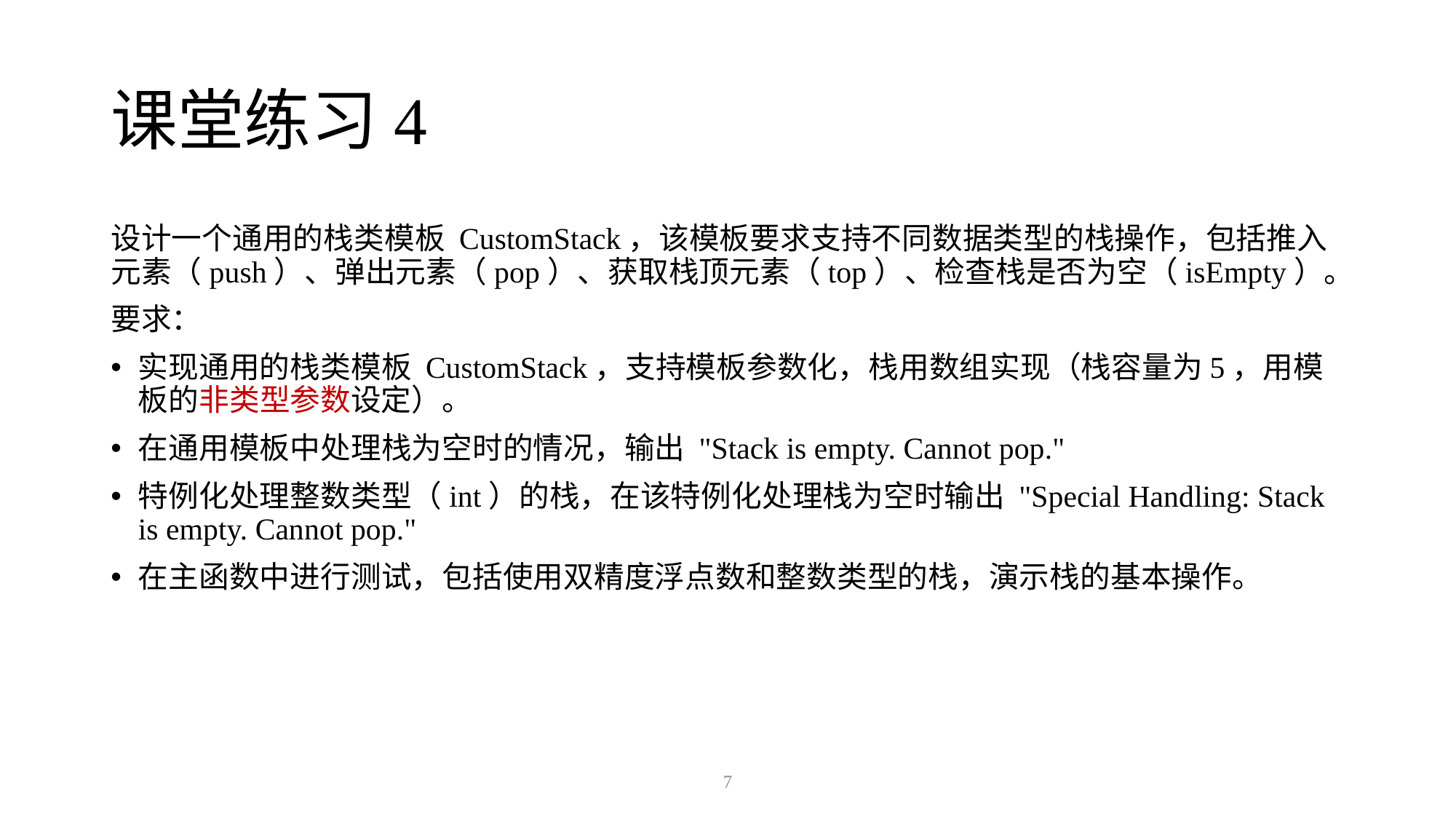

# 课堂练习4
设计一个通用的栈类模板 CustomStack，该模板要求支持不同数据类型的栈操作，包括推入元素（push）、弹出元素（pop）、获取栈顶元素（top）、检查栈是否为空（isEmpty）。
要求：
实现通用的栈类模板 CustomStack，支持模板参数化，栈用数组实现（栈容量为5，用模板的非类型参数设定）。
在通用模板中处理栈为空时的情况，输出 "Stack is empty. Cannot pop."
特例化处理整数类型（int）的栈，在该特例化处理栈为空时输出 "Special Handling: Stack is empty. Cannot pop."
在主函数中进行测试，包括使用双精度浮点数和整数类型的栈，演示栈的基本操作。
7